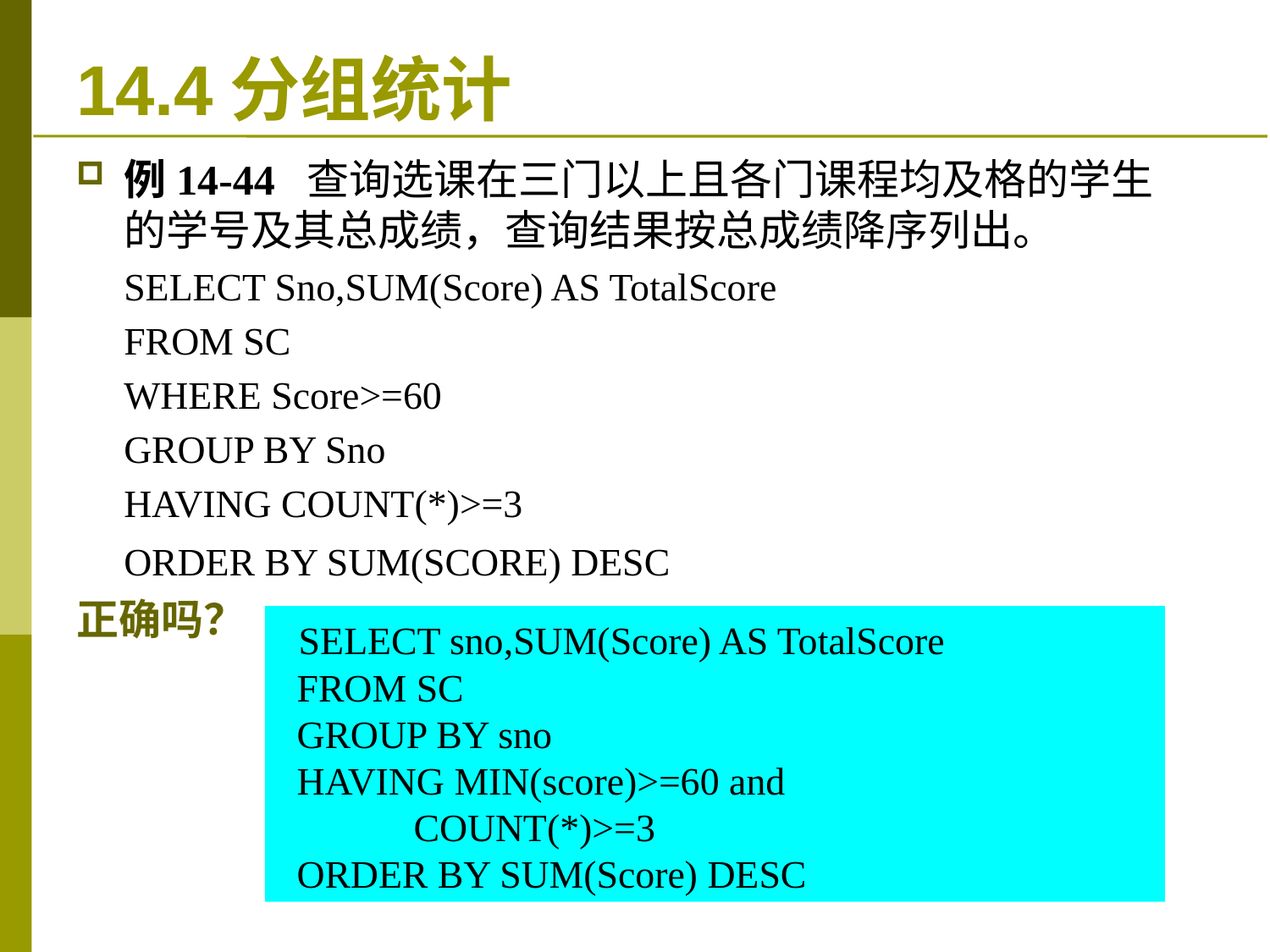

# 14.4分组统计
例14-44  查询选课在三门以上且各门课程均及格的学生的学号及其总成绩，查询结果按总成绩降序列出。
	SELECT Sno,SUM(Score) AS TotalScore
  	FROM SC
  	WHERE Score>=60
  	GROUP BY Sno
  	HAVING COUNT(*)>=3
  	ORDER BY SUM(SCORE) DESC
正确吗？
  SELECT sno,SUM(Score) AS TotalScore
  FROM SC
  GROUP BY sno
  HAVING MIN(score)>=60 and
              COUNT(*)>=3
  ORDER BY SUM(Score) DESC